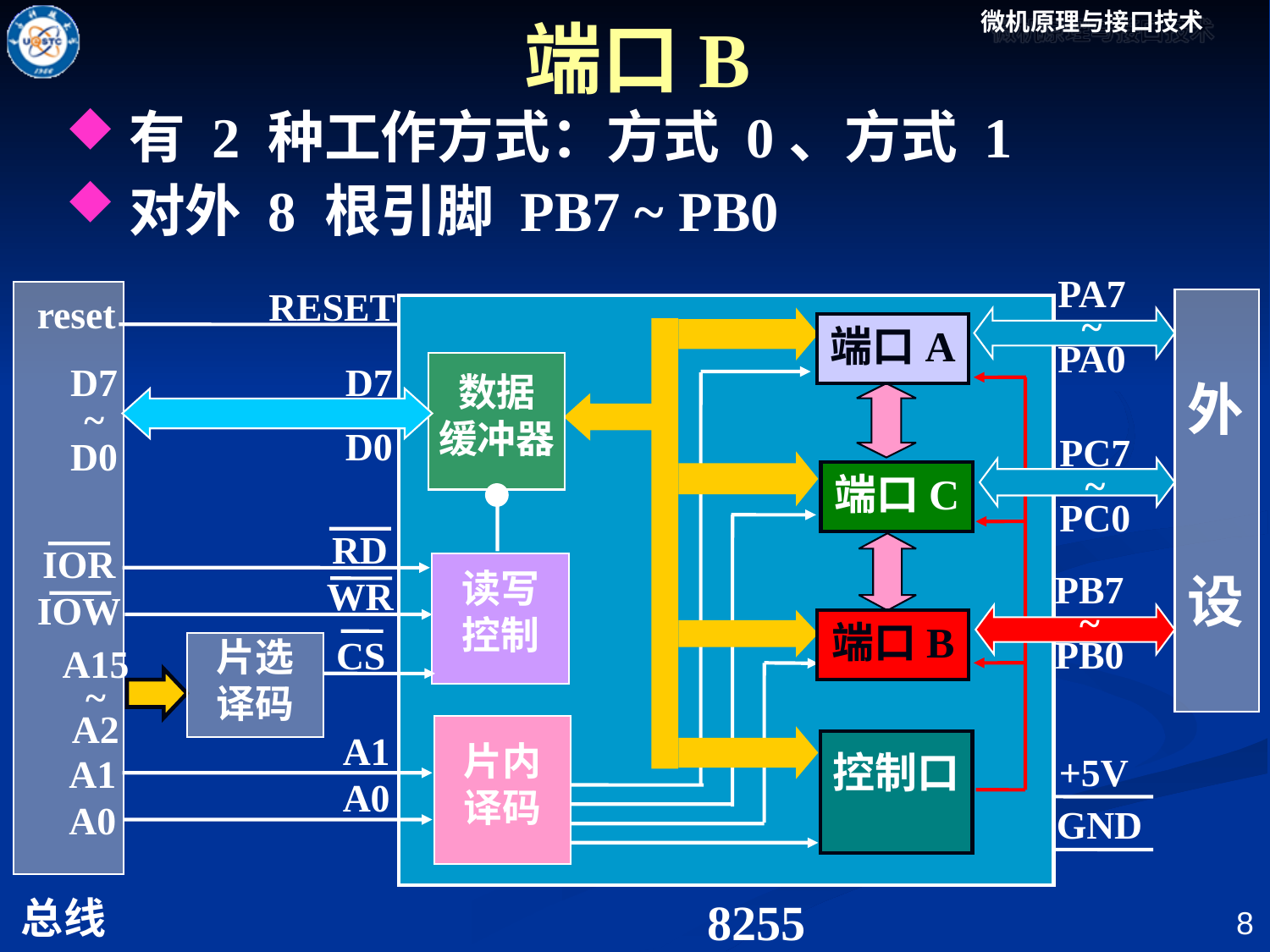

端口B
有 2 种工作方式：方式 0、方式 1
对外 8 根引脚 PB7 ~ PB0

RESET
PA7
~
PA0

外

设

reset

端口A

数据
缓冲器
D7
~
D0
D7
~
D0

PC7
~
PC0

端口C

RD
WR

IOR
IOW

读写
控制

PB7
~
PB0

端口B

CS

片选
译码
A15
~
A2

片内
译码
A1
A0

控制口

 +5V
A1
A0

GND

总线
8255